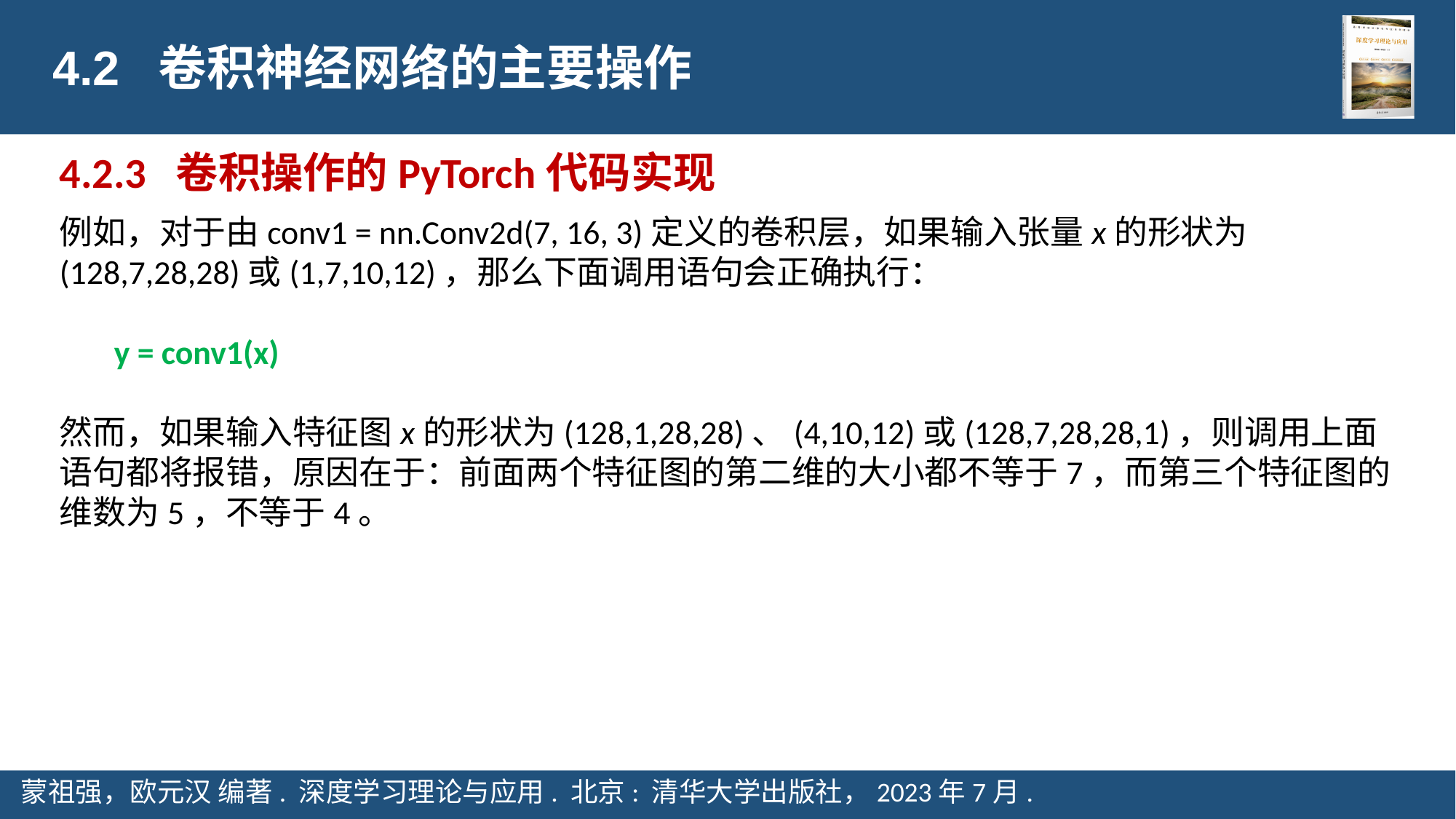

4.2  卷积神经网络的主要操作
4.2.3  卷积操作的PyTorch代码实现
例如，对于由conv1 = nn.Conv2d(7, 16, 3)定义的卷积层，如果输入张量x的形状为(128,7,28,28)或(1,7,10,12)，那么下面调用语句会正确执行：

y = conv1(x)

然而，如果输入特征图x的形状为(128,1,28,28)、(4,10,12)或(128,7,28,28,1)，则调用上面语句都将报错，原因在于：前面两个特征图的第二维的大小都不等于7，而第三个特征图的维数为5，不等于4。